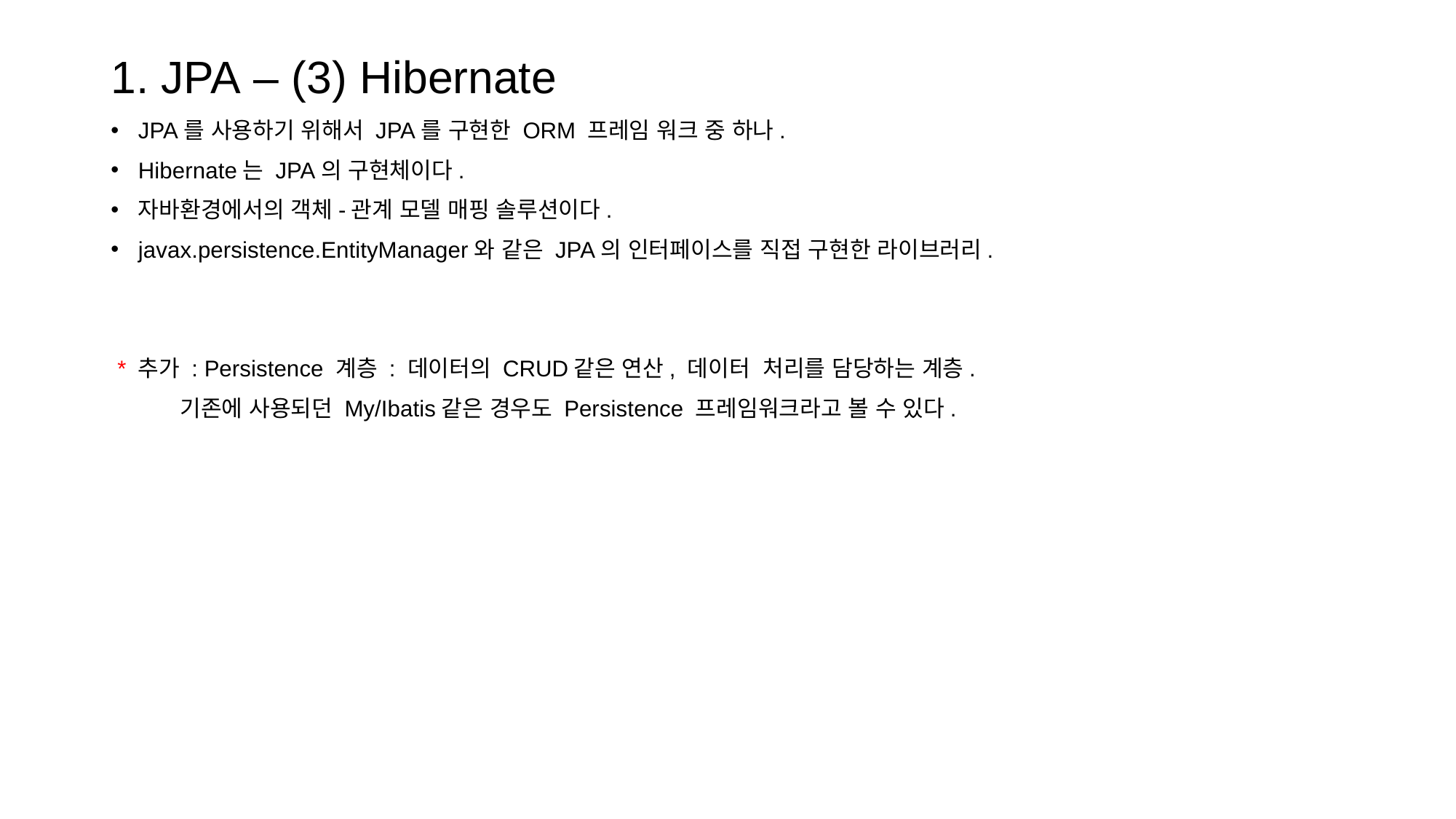

# 1. JPA – (3) Hibernate
JPA를 사용하기 위해서 JPA를 구현한 ORM 프레임 워크 중 하나.
Hibernate는 JPA의 구현체이다.
자바환경에서의 객체-관계 모델 매핑 솔루션이다.
javax.persistence.EntityManager와 같은 JPA의 인터페이스를 직접 구현한 라이브러리.

 * 추가 : Persistence 계층 : 데이터의 CRUD같은 연산, 데이터  처리를 담당하는 계층.
          기존에 사용되던 My/Ibatis같은 경우도 Persistence 프레임워크라고 볼 수 있다.